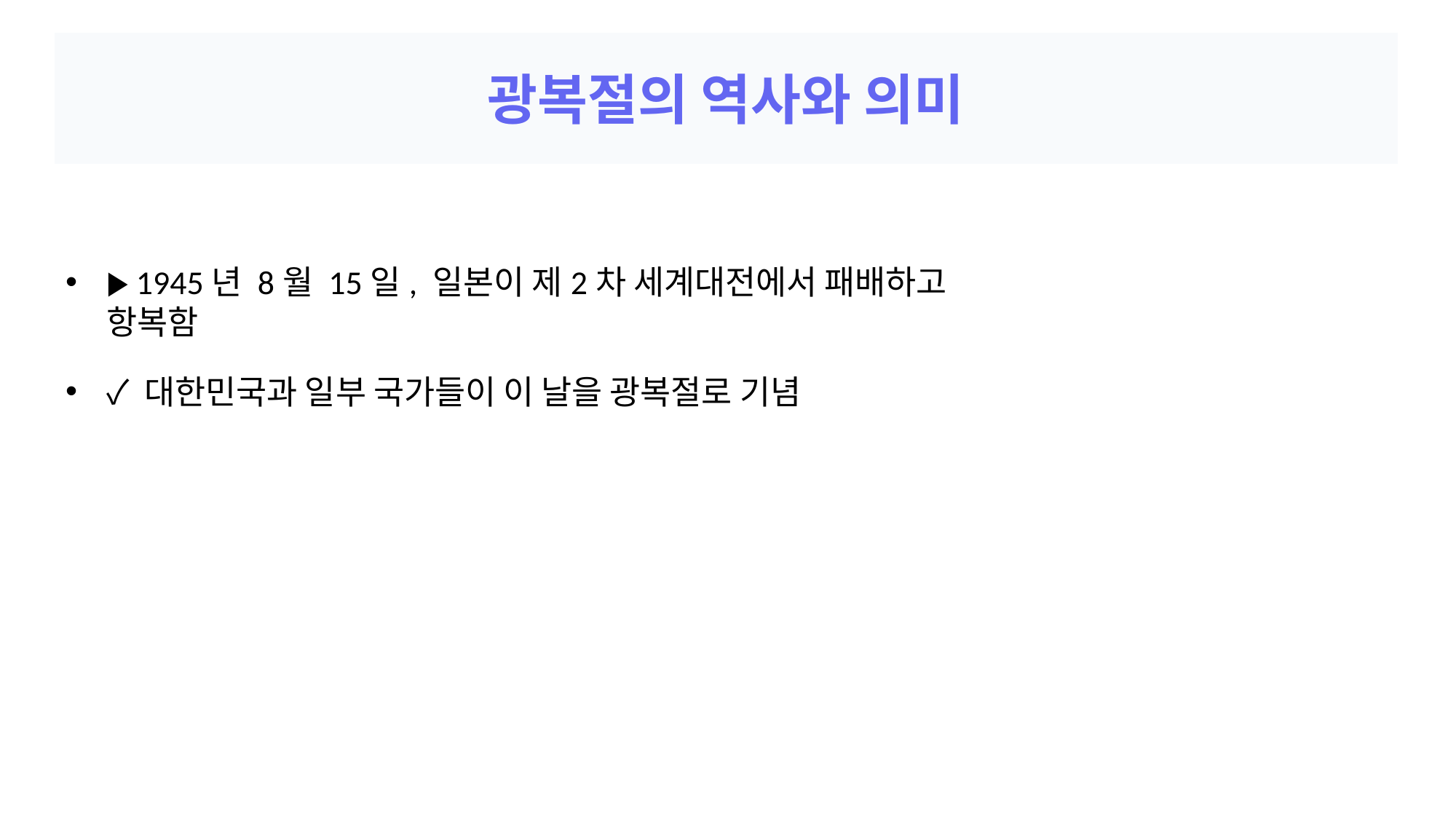

# 광복절의 역사와 의미

▶ 1945년 8월 15일, 일본이 제2차 세계대전에서 패배하고 항복함
✓ 대한민국과 일부 국가들이 이 날을 광복절로 기념